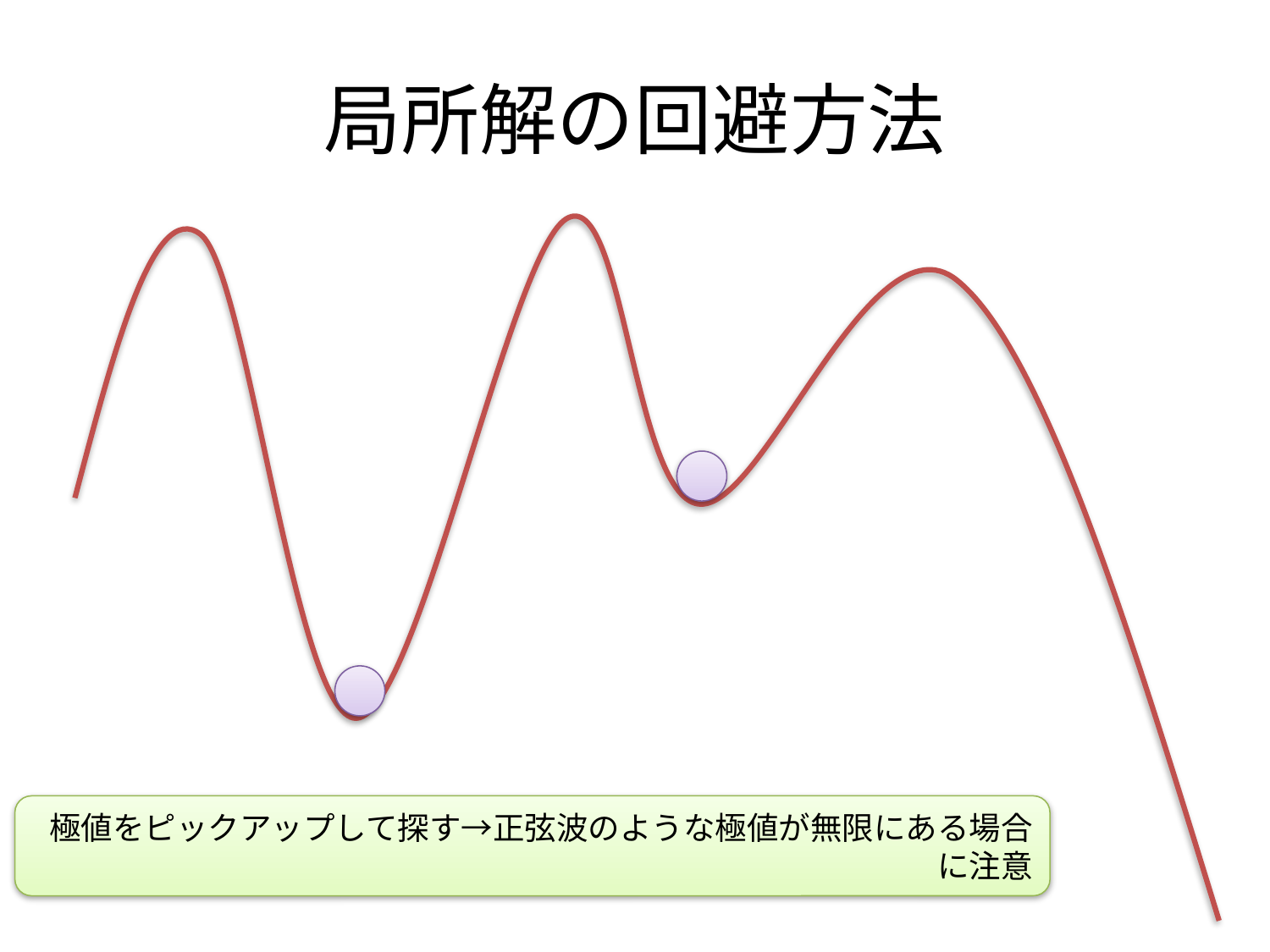

# 局所解の回避方法

極値をピックアップして探す→正弦波のような極値が無限にある場合に注意